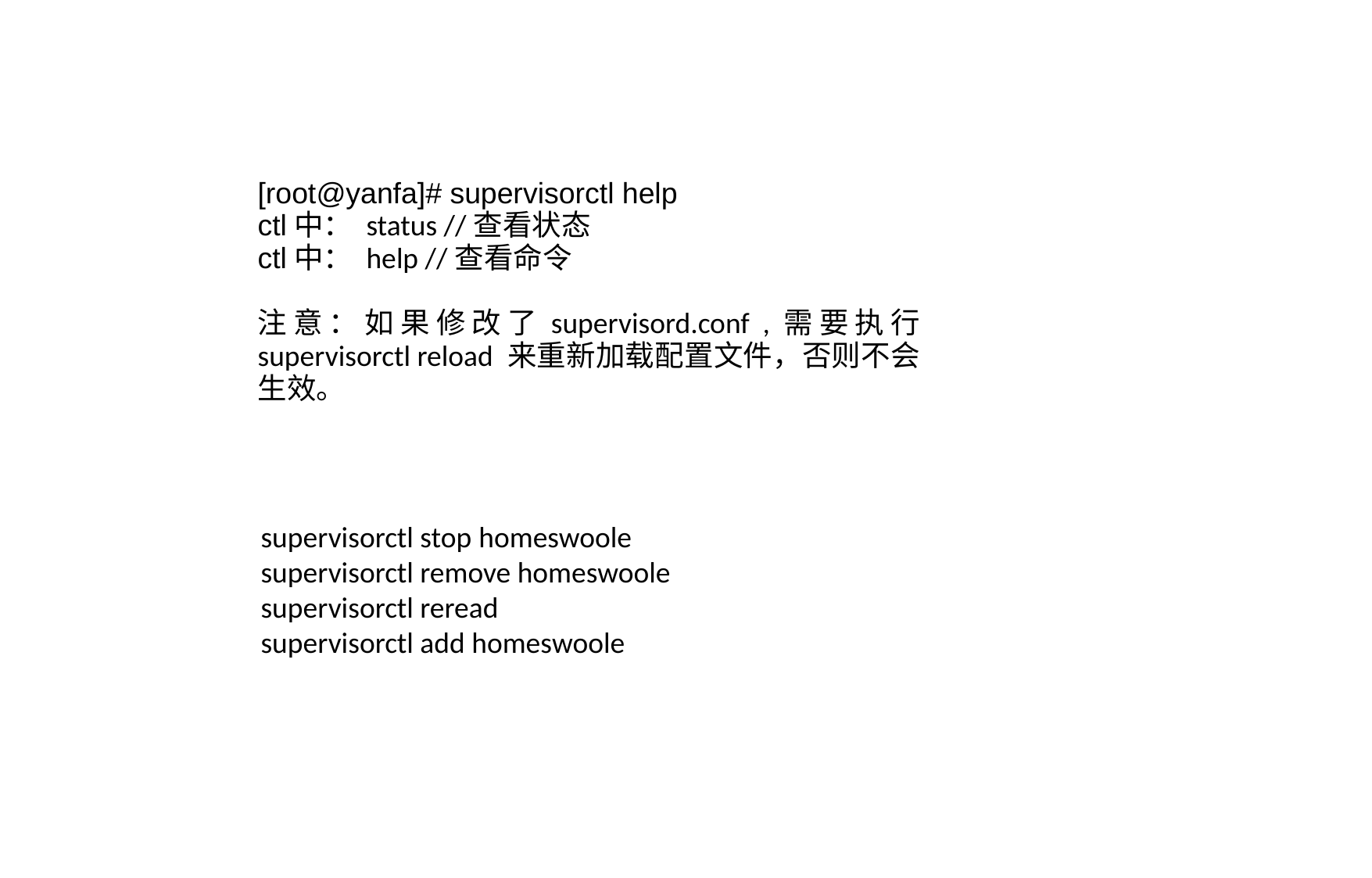

[root@yanfa]# supervisorctl help
ctl中： status //查看状态
ctl中： help //查看命令

注意：如果修改了supervisord.conf ,需要执行 supervisorctl reload 来重新加载配置文件，否则不会生效。
supervisorctl stop homeswoole
supervisorctl remove homeswoole
supervisorctl reread
supervisorctl add homeswoole